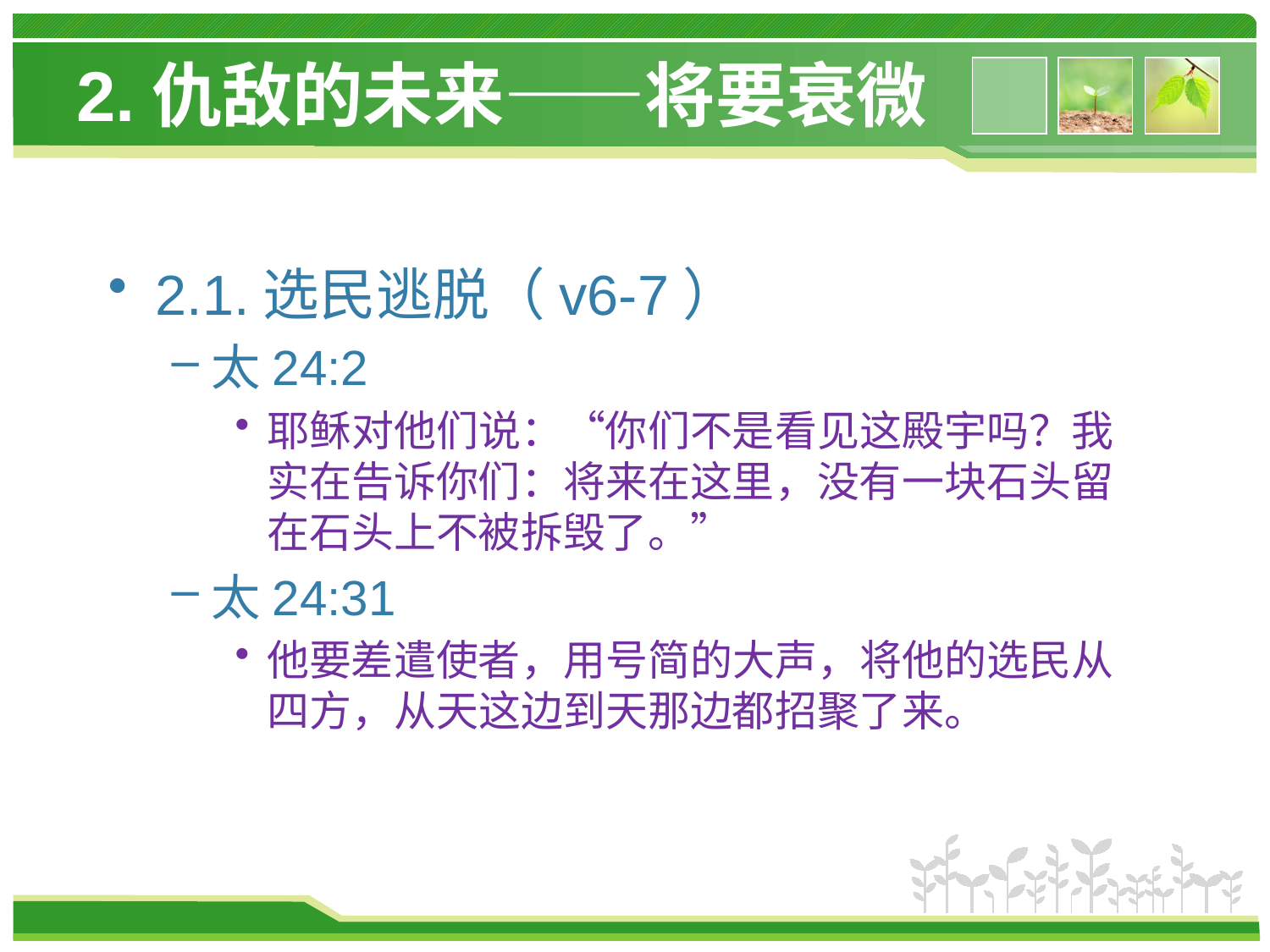

# 2.仇敌的未来——将要衰微
2.1.选民逃脱（v6-7）
太24:2
耶稣对他们说：“你们不是看见这殿宇吗？我实在告诉你们：将来在这里，没有一块石头留在石头上不被拆毁了。”
太24:31
他要差遣使者，用号简的大声，将他的选民从四方，从天这边到天那边都招聚了来。